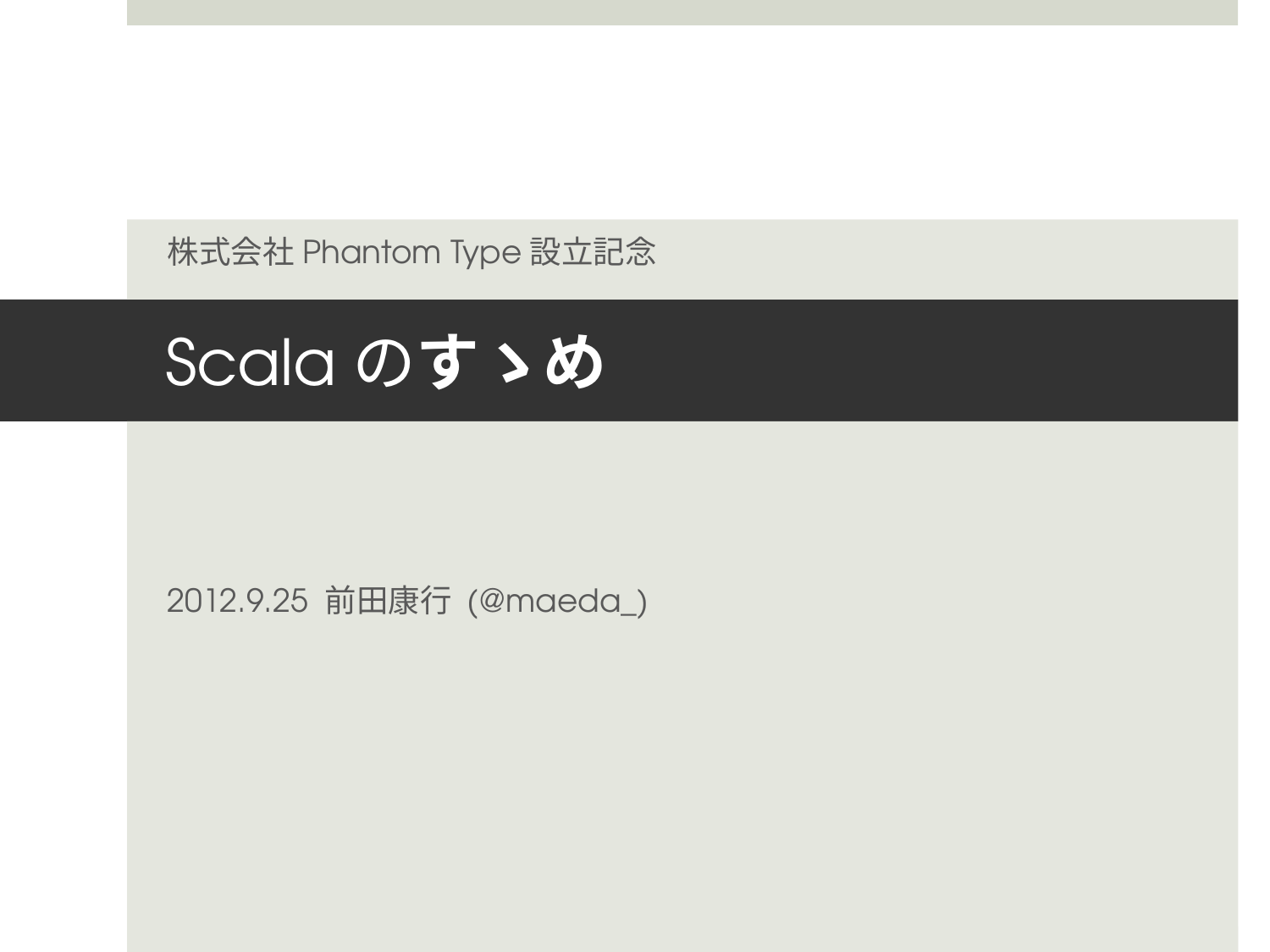

株式会社Phantom Type設立記念
# Scalaのすゝめ

2012.9.25 前田康行 (@maeda_)